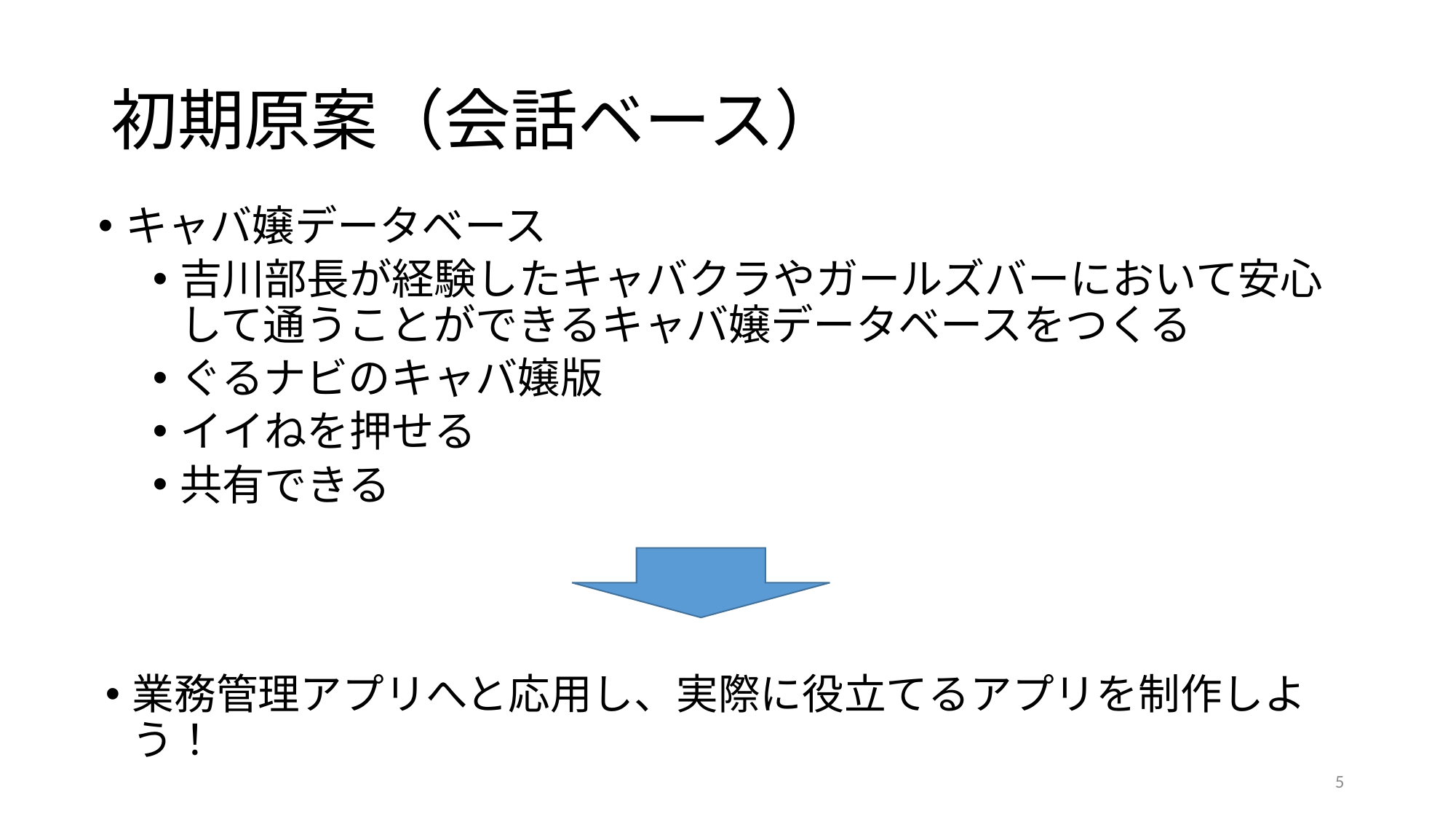

# 初期原案（会話ベース）
キャバ嬢データベース
吉川部長が経験したキャバクラやガールズバーにおいて安心して通うことができるキャバ嬢データベースをつくる
ぐるナビのキャバ嬢版
イイねを押せる
共有できる

業務管理アプリへと応用し、実際に役立てるアプリを制作しよう！
5